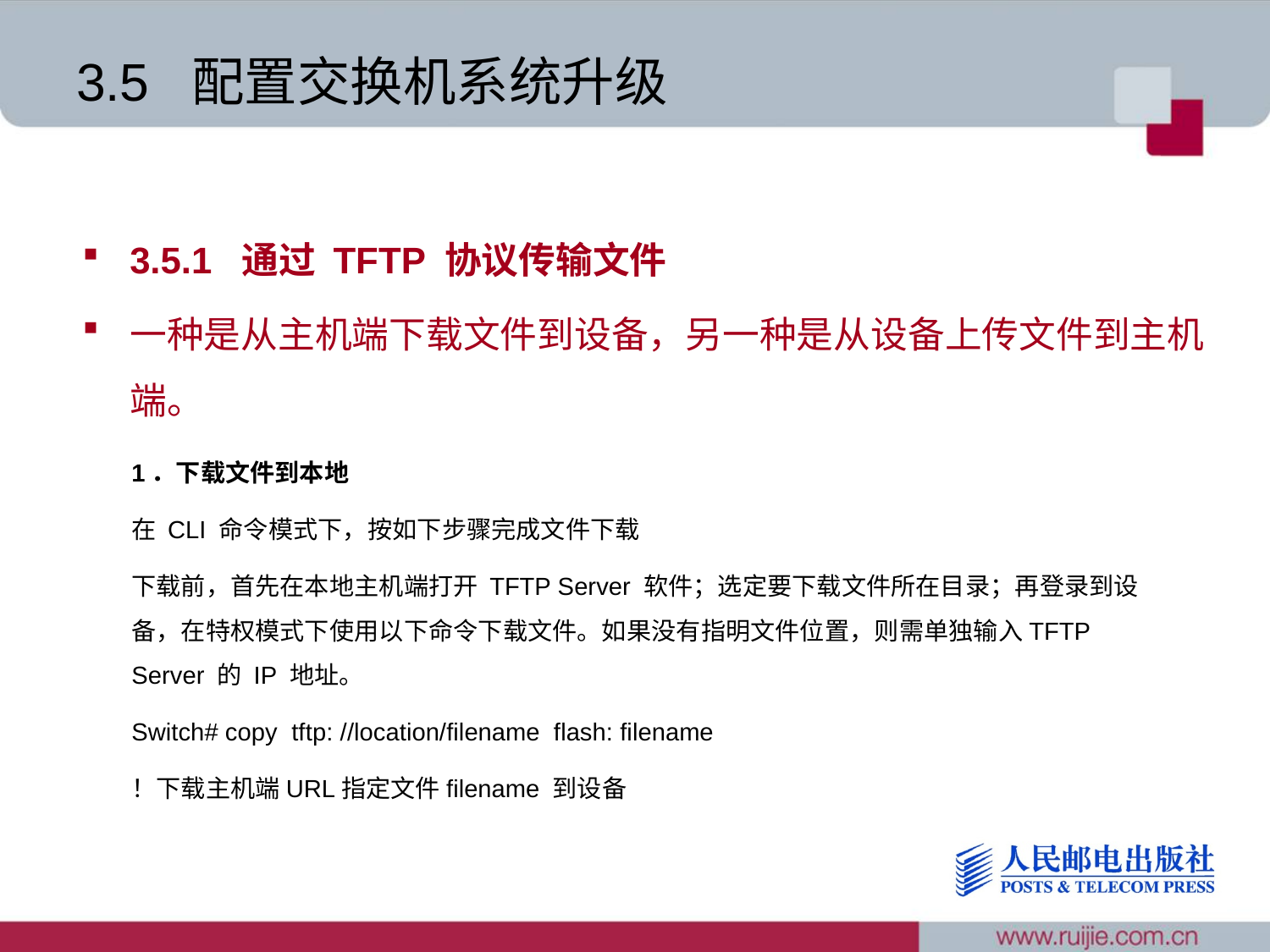

# 3.5  配置交换机系统升级
3.5.1  通过 TFTP 协议传输文件
一种是从主机端下载文件到设备，另一种是从设备上传文件到主机端。
1．下载文件到本地
在 CLI 命令模式下，按如下步骤完成文件下载
下载前，首先在本地主机端打开 TFTP Server 软件；选定要下载文件所在目录；再登录到设备，在特权模式下使用以下命令下载文件。如果没有指明文件位置，则需单独输入TFTP Server 的 IP 地址。
Switch# copy  tftp: //location/filename  flash: filename
！下载主机端URL指定文件filename 到设备